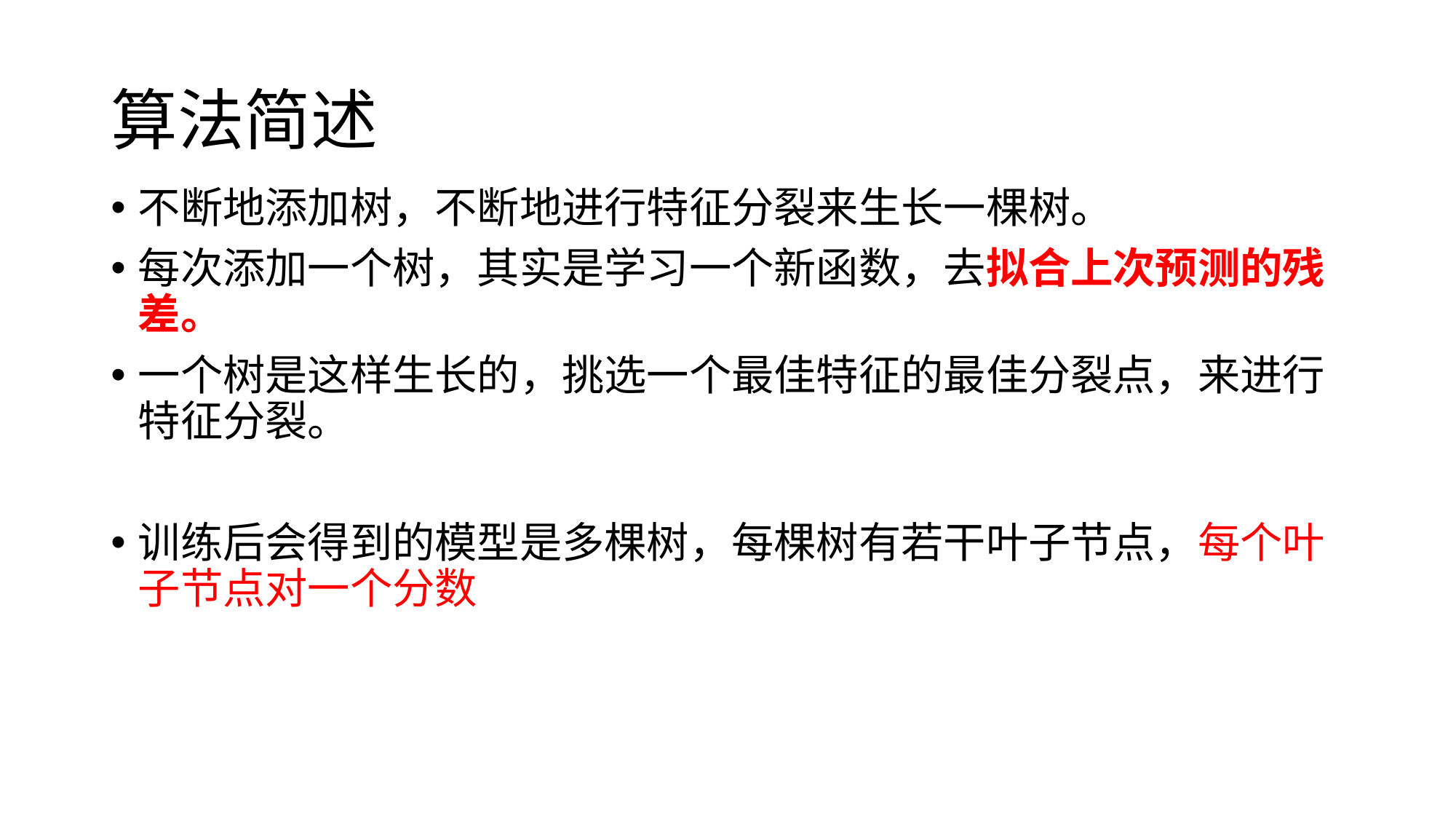

# 算法简述
不断地添加树，不断地进行特征分裂来生长一棵树。
每次添加一个树，其实是学习一个新函数，去拟合上次预测的残差。
一个树是这样生长的，挑选一个最佳特征的最佳分裂点，来进行特征分裂。

训练后会得到的模型是多棵树，每棵树有若干叶子节点，每个叶子节点对一个分数